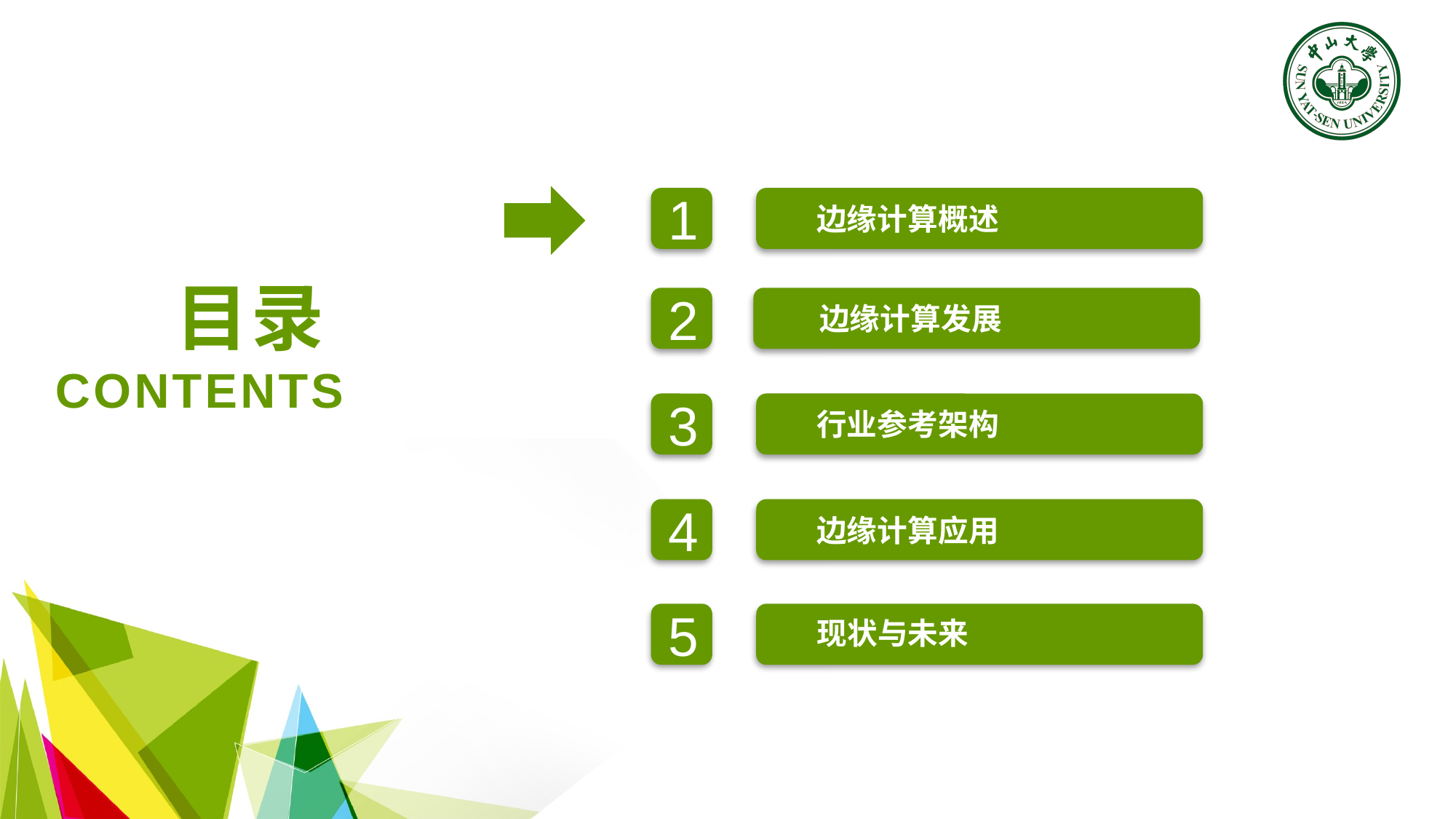

1

边缘计算概述
目录
CONTENTS
2

边缘计算发展
3

行业参考架构
4

边缘计算应用
5

现状与未来